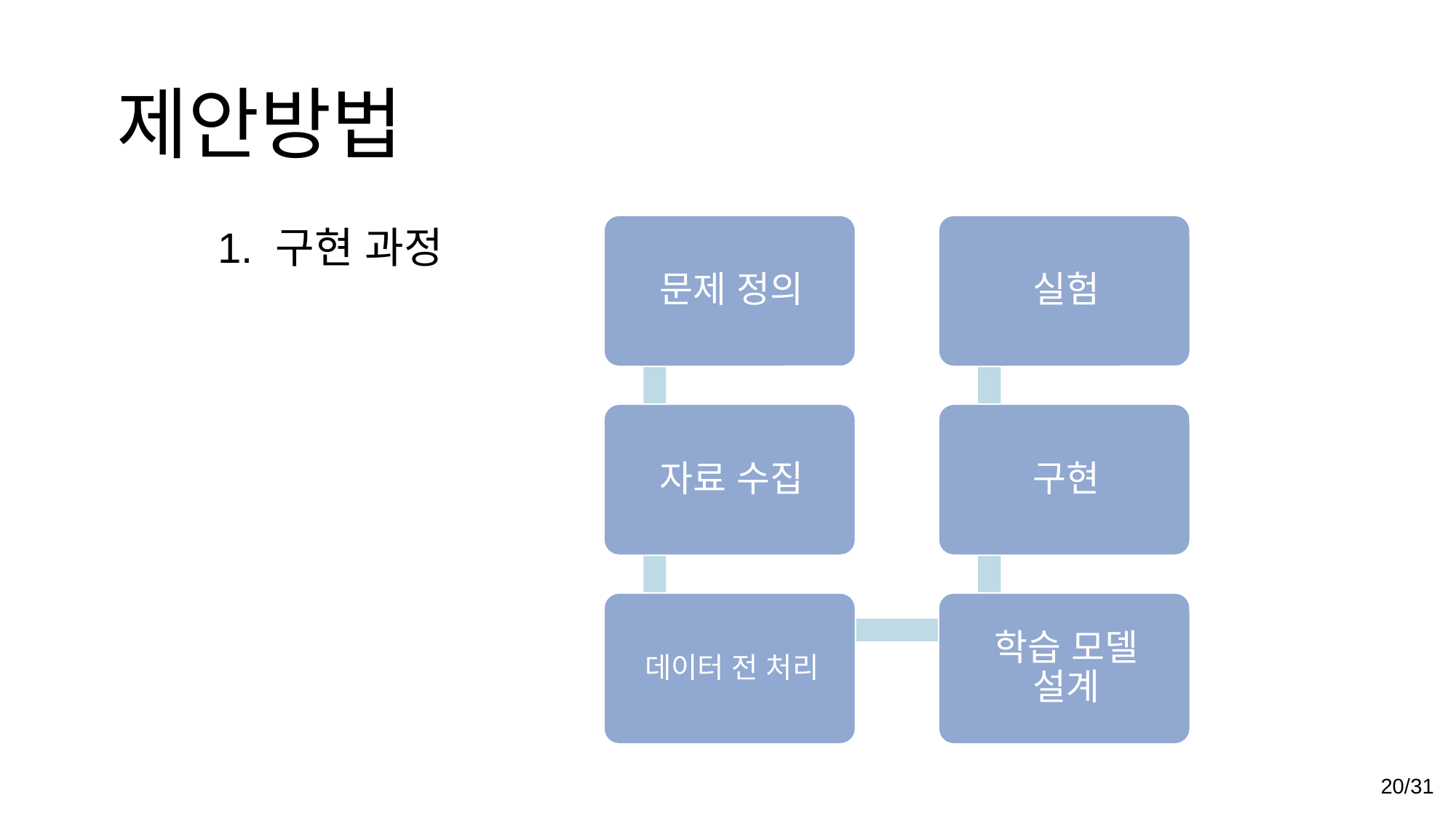

# 제안방법
1. 구현 과정
문제 정의
자료 수집
데이터 전 처리
학습 모델 설계
구현
실험
20/31